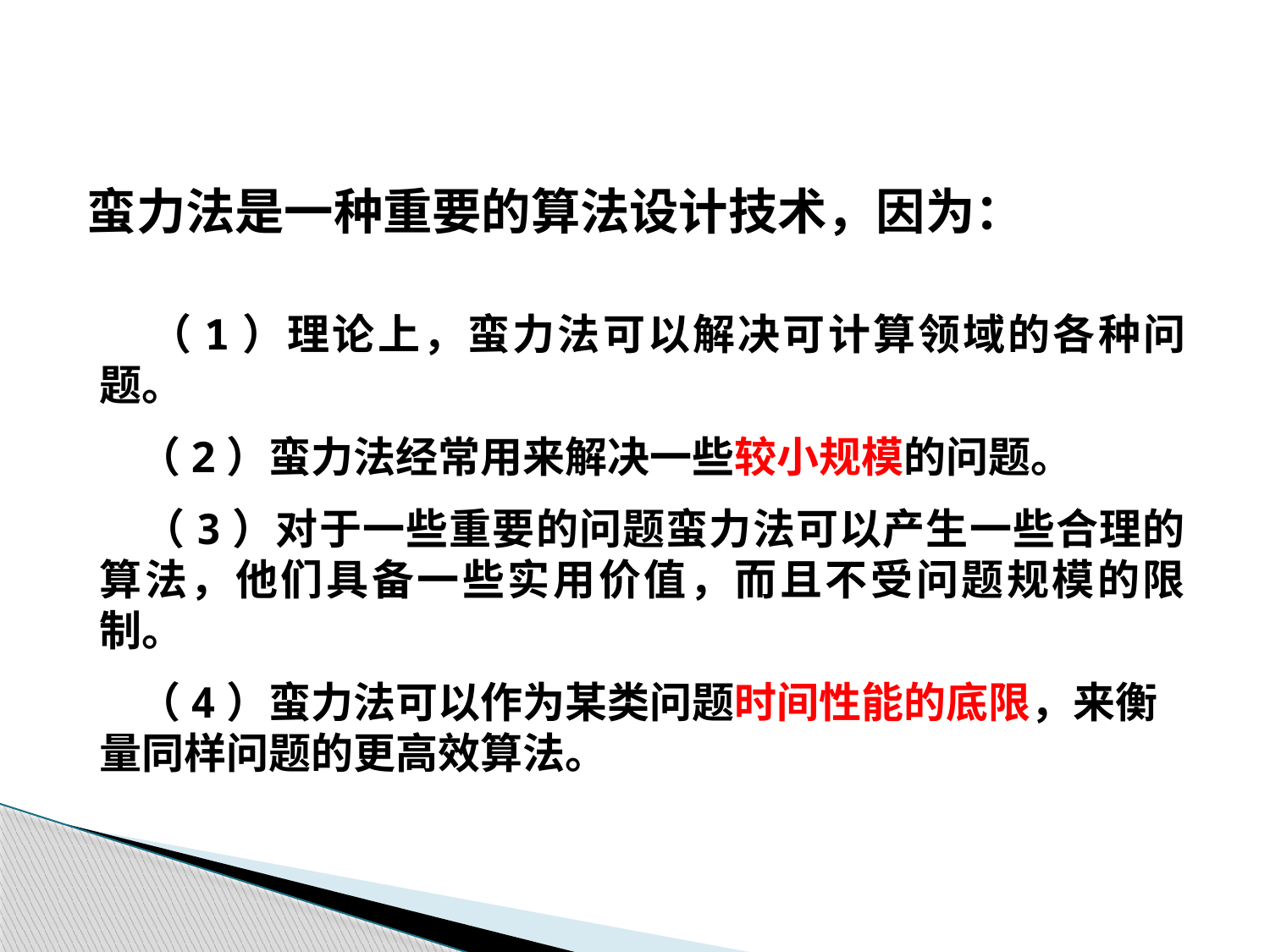

蛮力法是一种重要的算法设计技术，因为：
   （1）理论上，蛮力法可以解决可计算领域的各种问题。
   （2）蛮力法经常用来解决一些较小规模的问题。
   （3）对于一些重要的问题蛮力法可以产生一些合理的算法，他们具备一些实用价值，而且不受问题规模的限制。
   （4）蛮力法可以作为某类问题时间性能的底限，来衡量同样问题的更高效算法。